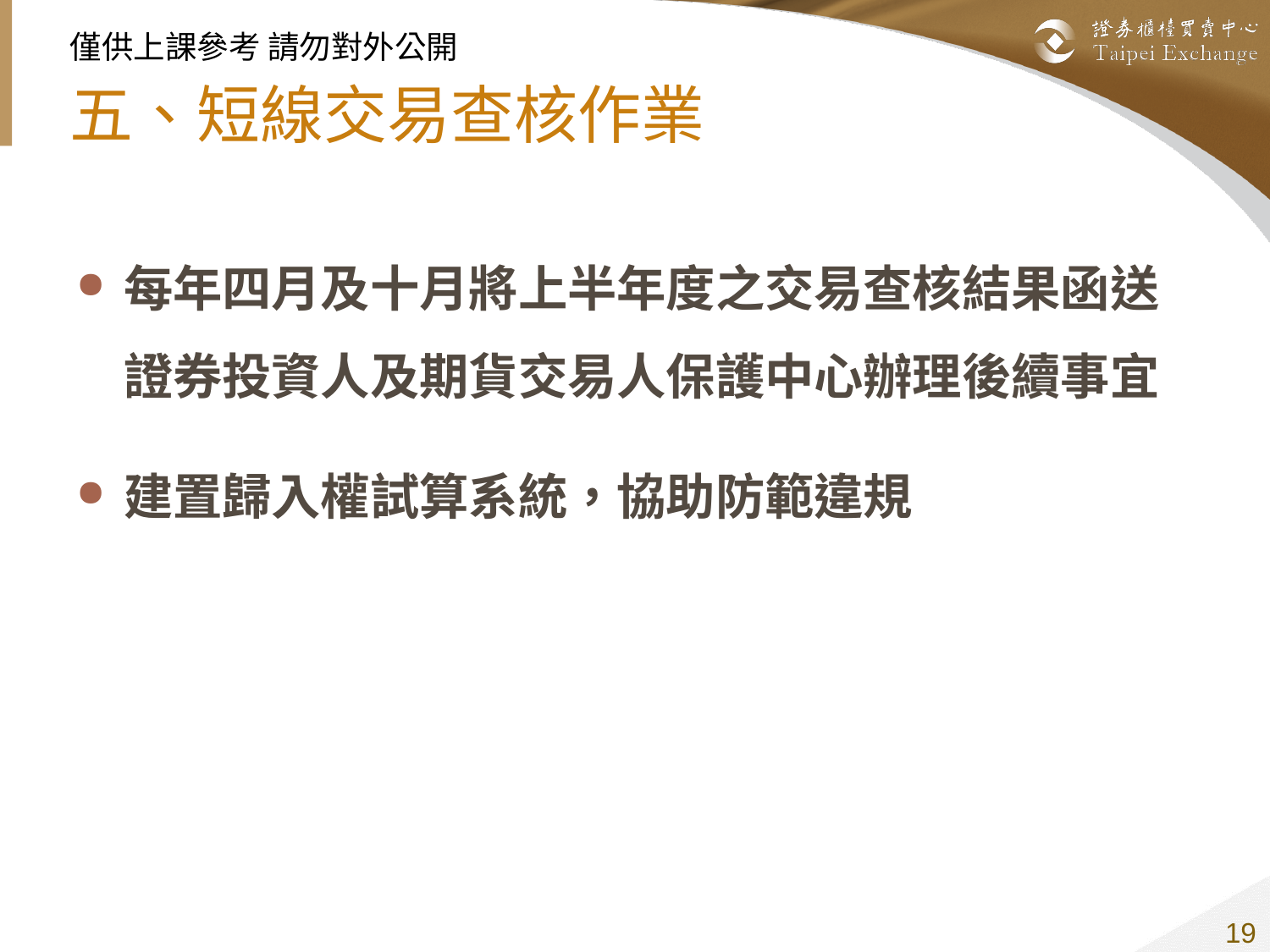

# 五、短線交易查核作業
每年四月及十月將上半年度之交易查核結果函送證券投資人及期貨交易人保護中心辦理後續事宜
建置歸入權試算系統，協助防範違規